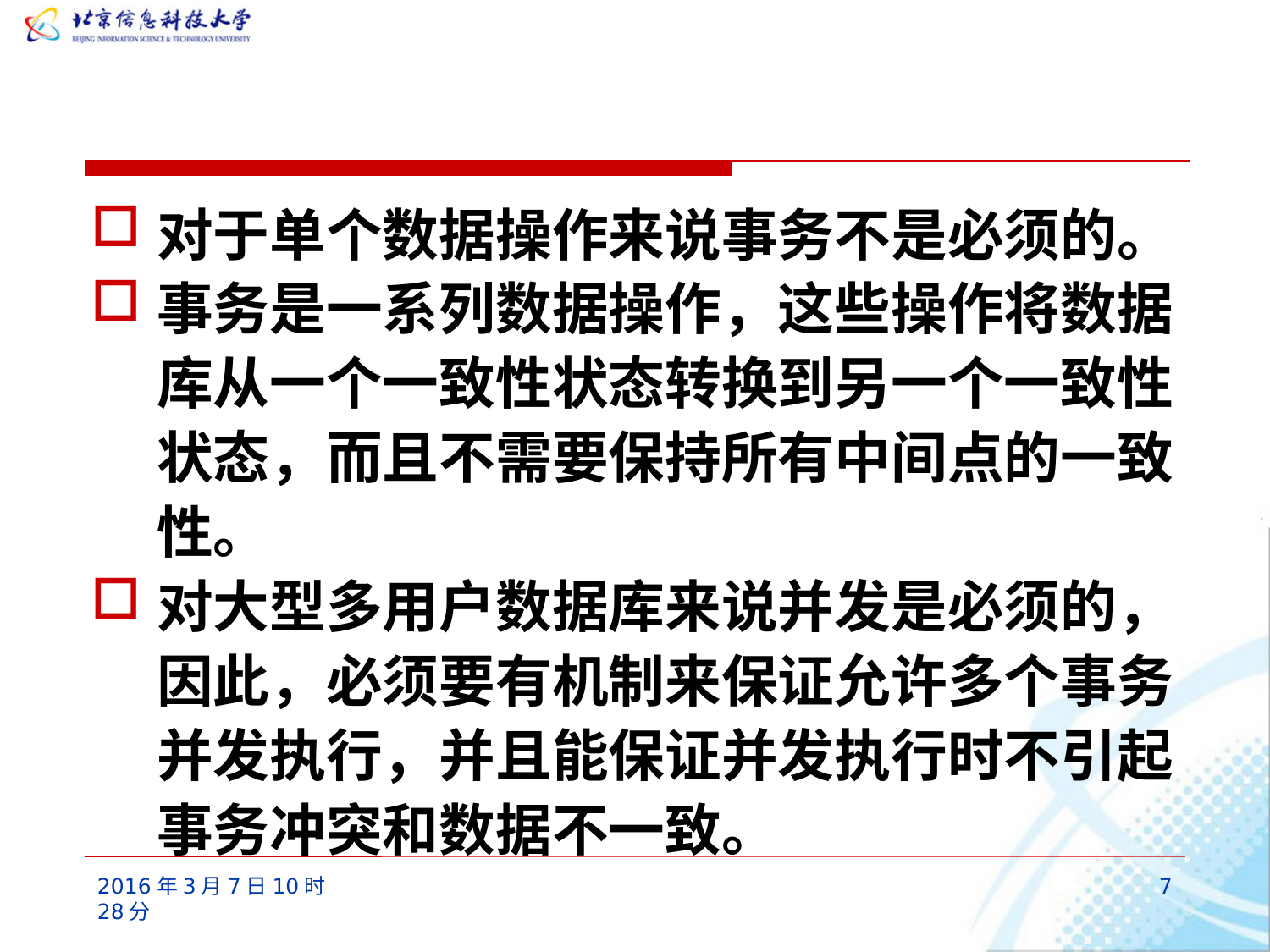

#
对于单个数据操作来说事务不是必须的。
事务是一系列数据操作，这些操作将数据库从一个一致性状态转换到另一个一致性状态，而且不需要保持所有中间点的一致性。
对大型多用户数据库来说并发是必须的，因此，必须要有机制来保证允许多个事务并发执行，并且能保证并发执行时不引起事务冲突和数据不一致。
2016年3月7日10时28分
7